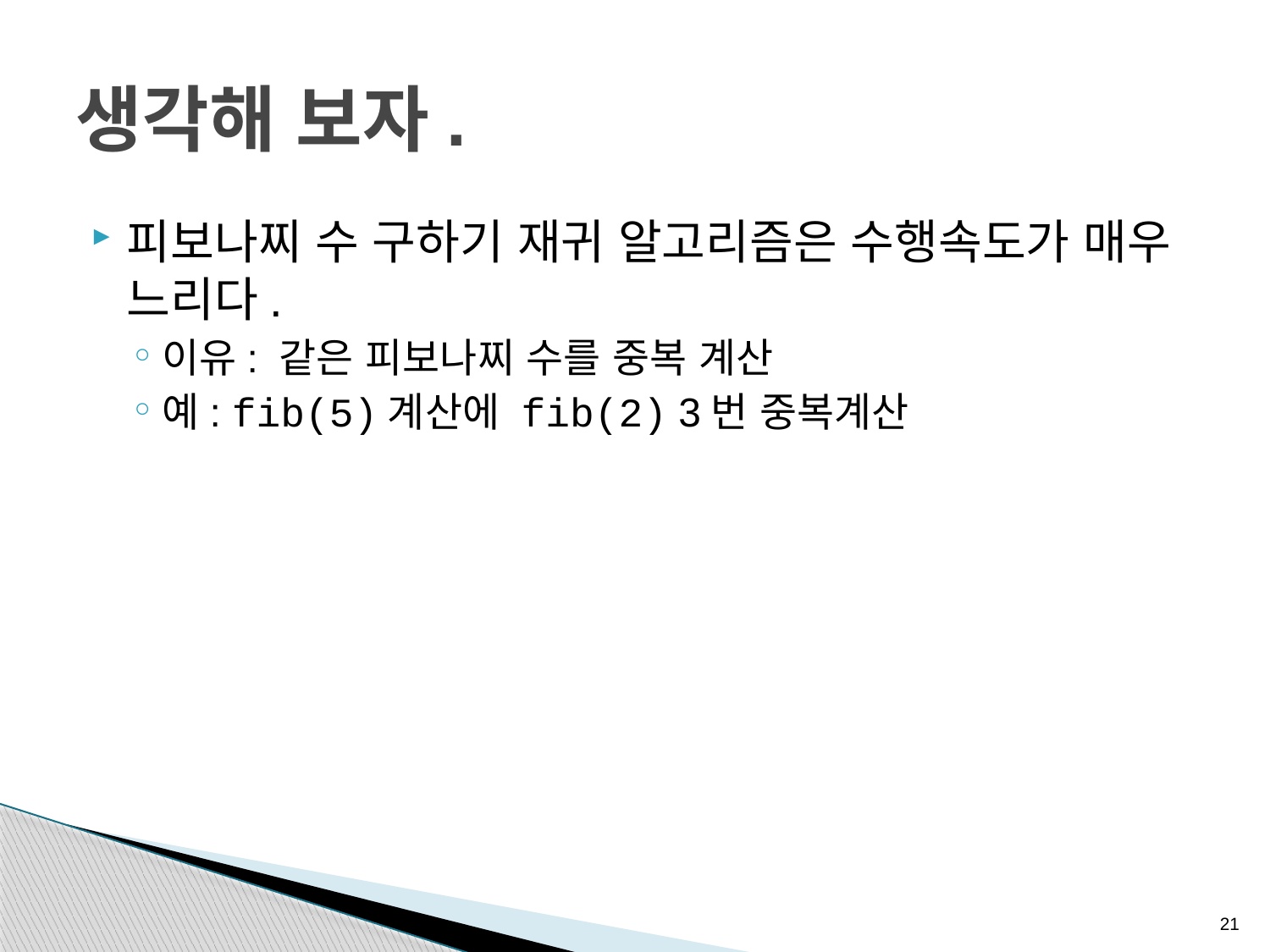

# 생각해 보자.
피보나찌 수 구하기 재귀 알고리즘은 수행속도가 매우 느리다.
이유: 같은 피보나찌 수를 중복 계산
예: fib(5)계산에 fib(2) 3번 중복계산
21